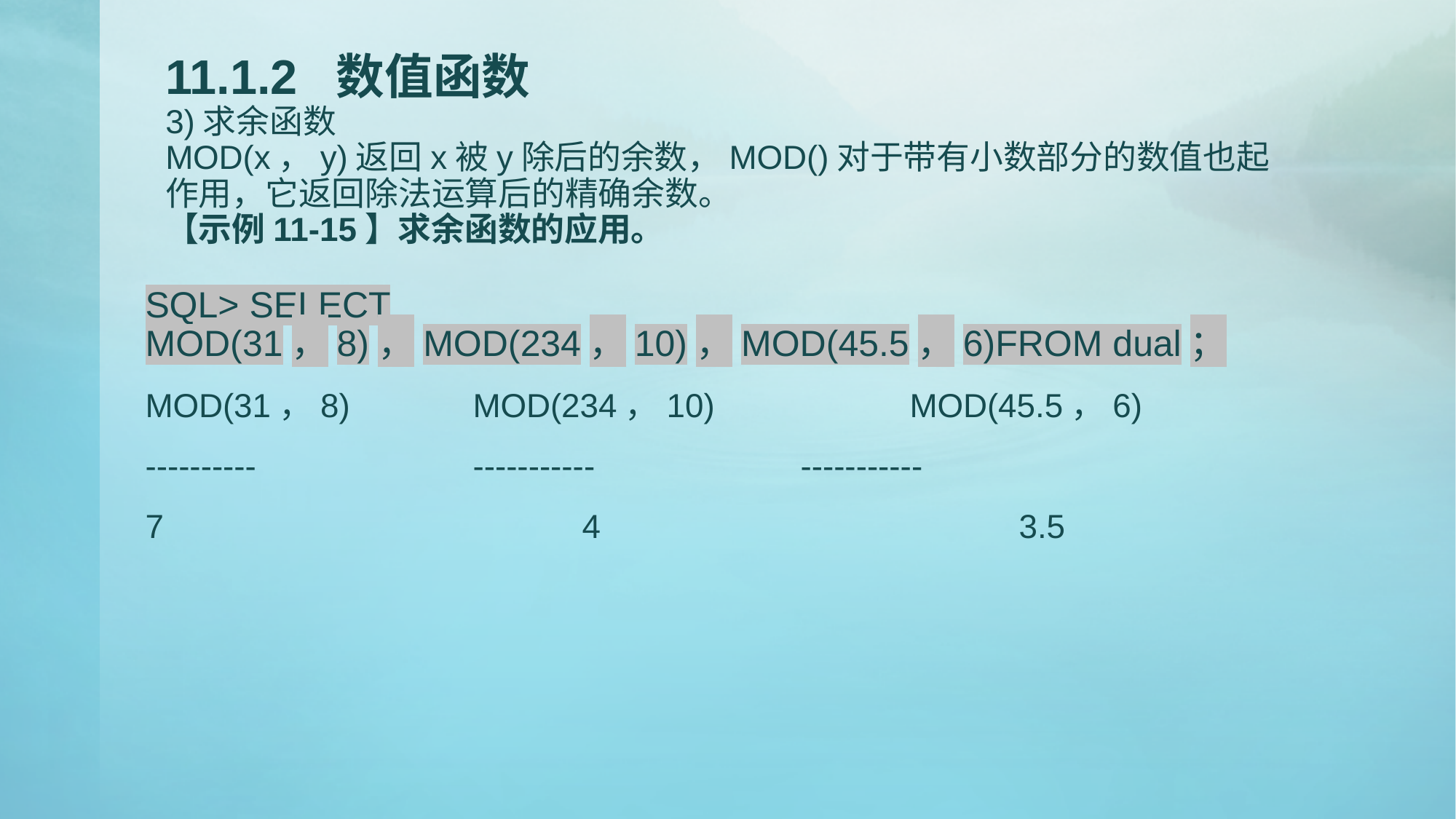

# 11.1.2  数值函数 3)求余函数 MOD(x，y)返回x被y除后的余数，MOD()对于带有小数部分的数值也起作用，它返回除法运算后的精确余数。 【示例11-15】求余函数的应用。
SQL> SELECT MOD(31，8)，MOD(234，10)，MOD(45.5，6)FROM dual；
MOD(31，8)		MOD(234，10)		MOD(45.5，6)
----------		-----------		-----------
7				4				3.5